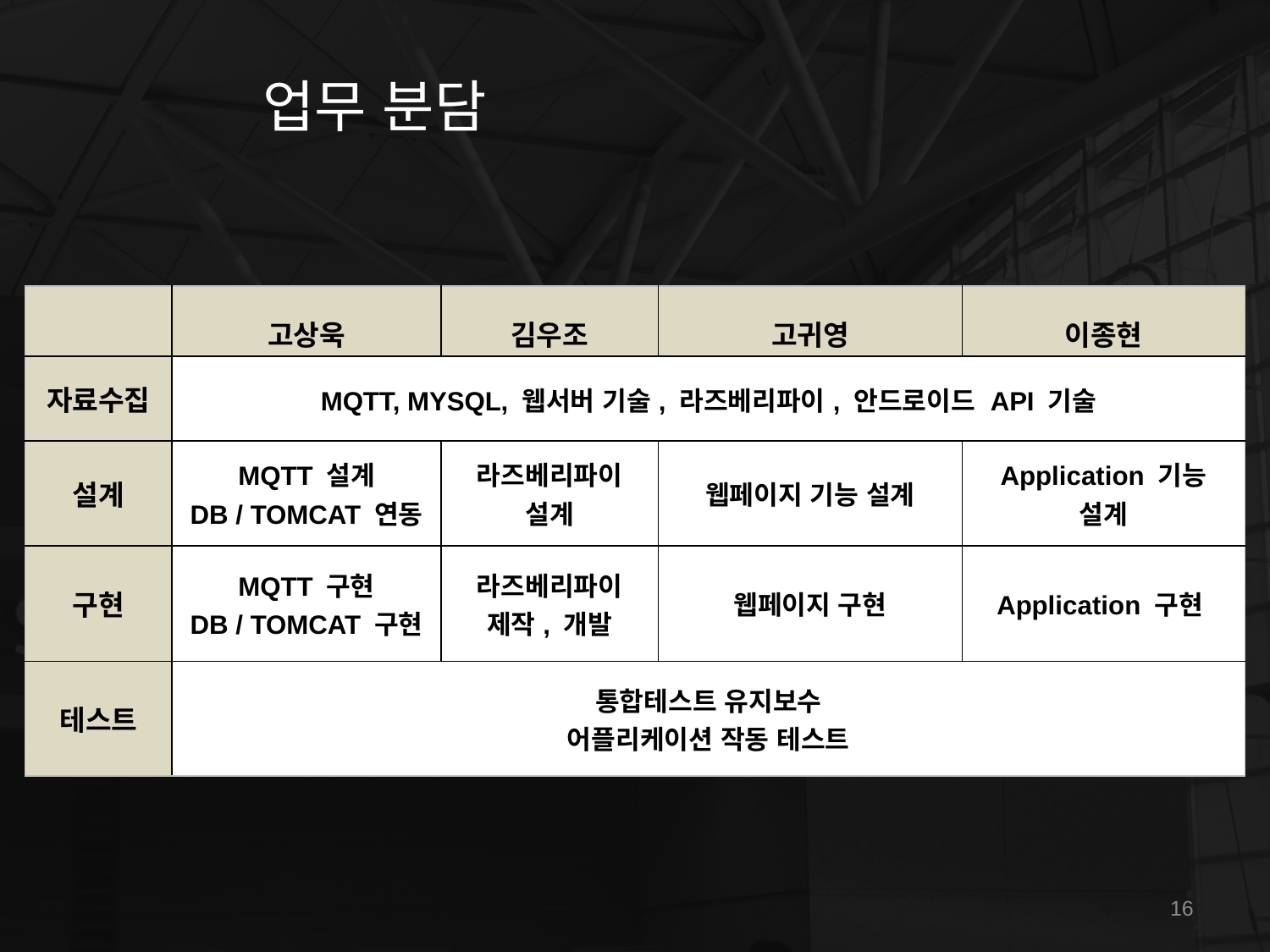

업무 분담
|  | 고상욱 | 김우조 | 고귀영 | 이종현 |
| --- | --- | --- | --- | --- |
| 자료수집 | MQTT, MYSQL, 웹서버 기술, 라즈베리파이, 안드로이드 API 기술 |  |  |  |
| 설계 | MQTT 설계 DB / TOMCAT 연동 | 라즈베리파이 설계 | 웹페이지 기능 설계 | Application 기능 설계 |
| 구현 | MQTT 구현 DB / TOMCAT 구현 | 라즈베리파이 제작, 개발 | 웹페이지 구현 | Application 구현 |
| 테스트 | 통합테스트 유지보수 어플리케이션 작동 테스트 |  |  |  |
16